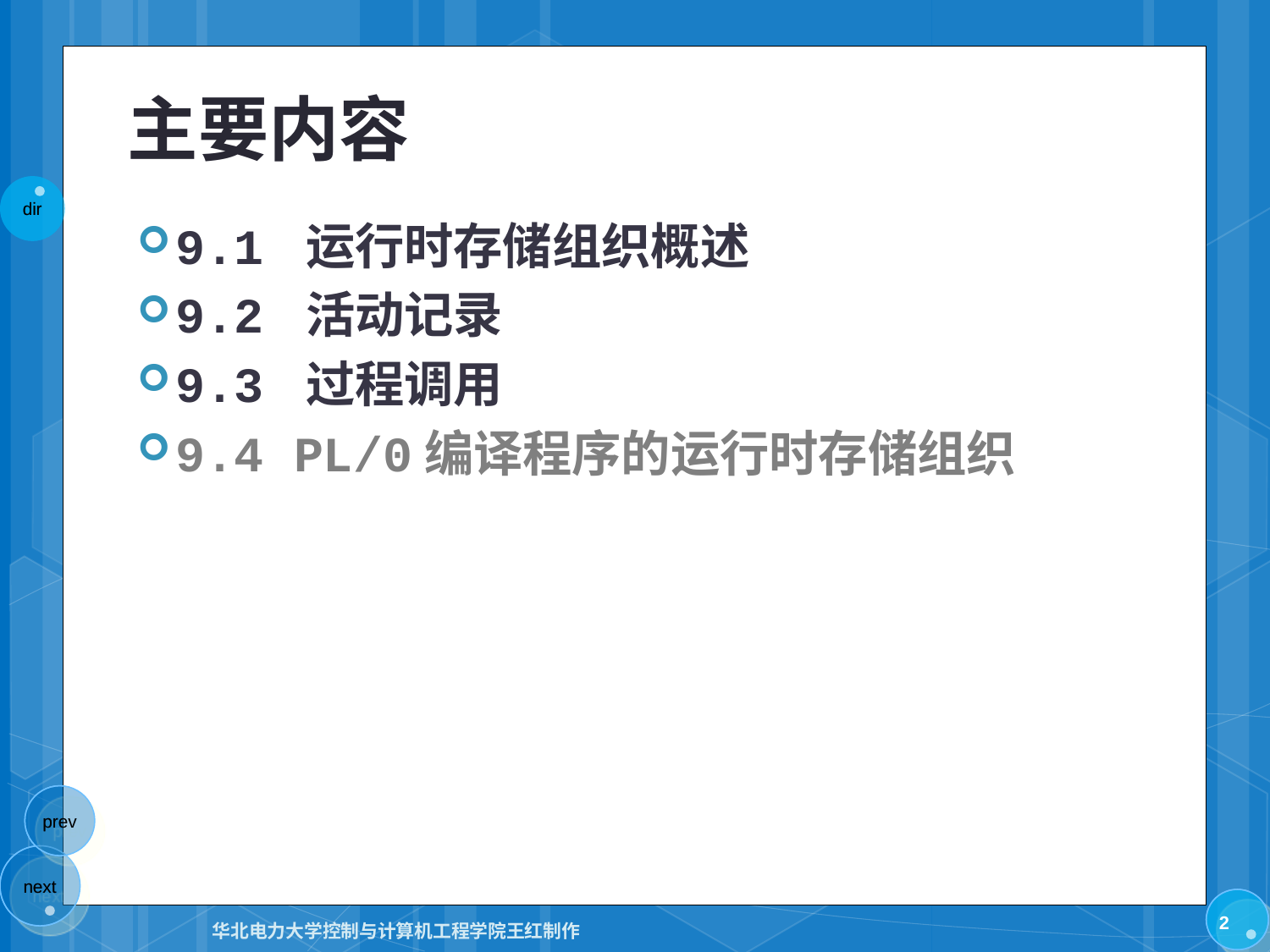

# 主要内容
9.1 运行时存储组织概述
9.2 活动记录
9.3 过程调用
9.4 PL/0编译程序的运行时存储组织
2
华北电力大学控制与计算机工程学院王红制作